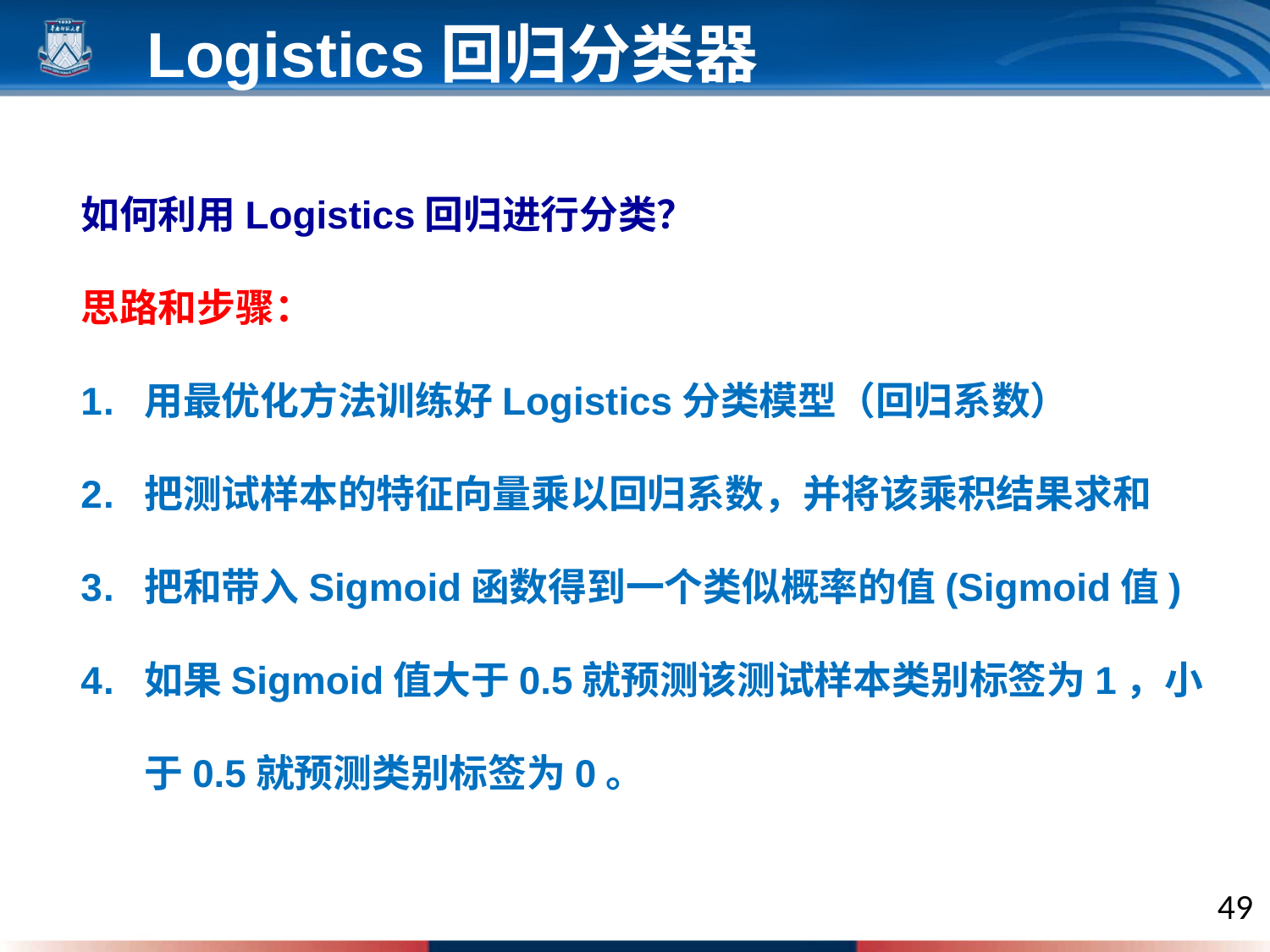

Logistics回归分类器
如何利用Logistics回归进行分类？
思路和步骤：
用最优化方法训练好Logistics分类模型（回归系数）
把测试样本的特征向量乘以回归系数，并将该乘积结果求和
把和带入Sigmoid函数得到一个类似概率的值(Sigmoid值)
如果Sigmoid值大于0.5就预测该测试样本类别标签为1，小于0.5就预测类别标签为0。